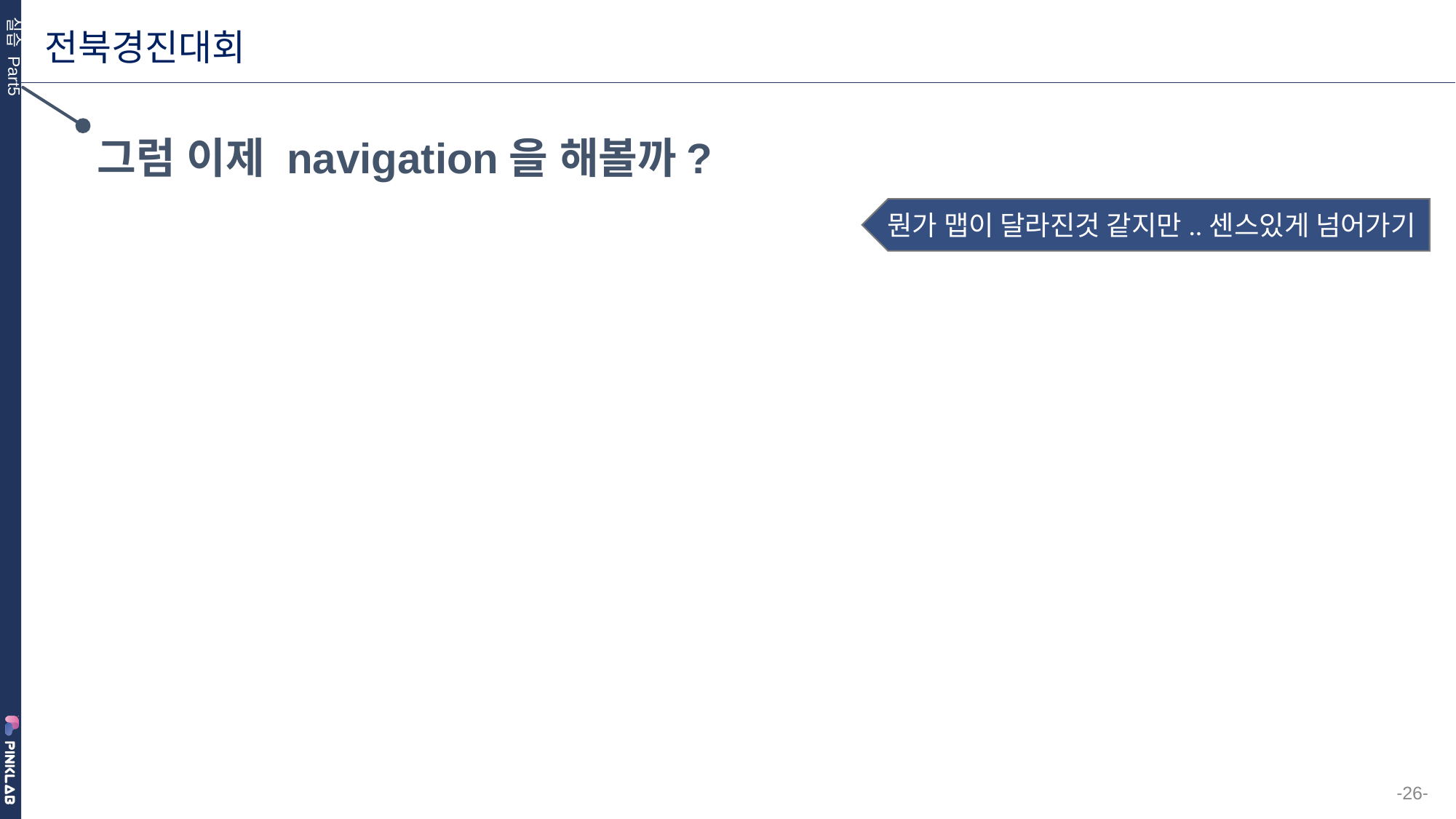

그럼 이제 navigation을 해볼까?
뭔가 맵이 달라진것 같지만..센스있게 넘어가기